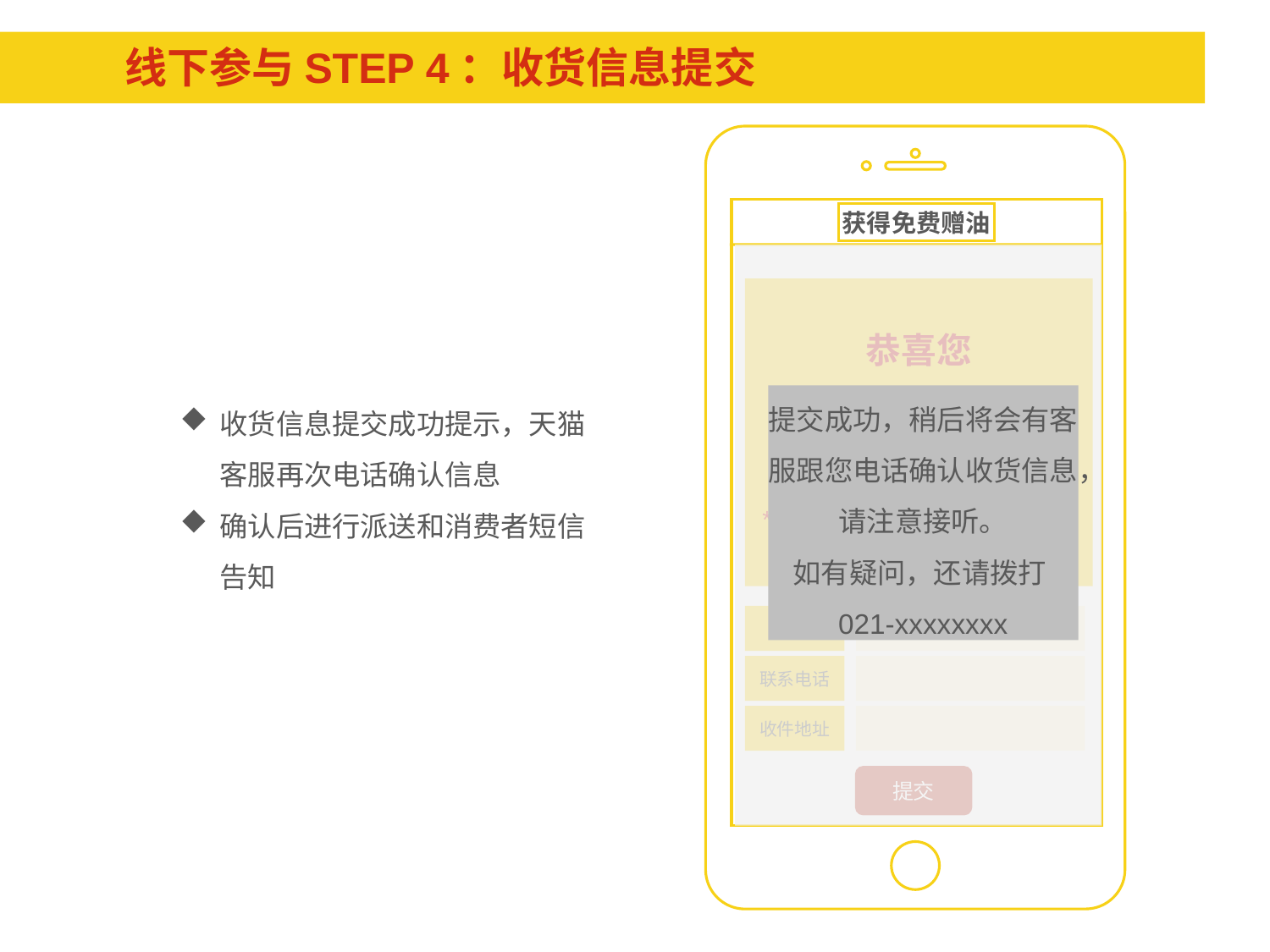

# 线下参与Step 4：收货信息提交

获得免费赠油

恭喜您
免费赠送润滑油一桶

*填写收货地址，我们将尽快为您配送
提交成功，稍后将会有客服跟您电话确认收货信息，请注意接听。
如有疑问，还请拨打021-xxxxxxxx
收货信息提交成功提示，天猫客服再次电话确认信息
确认后进行派送和消费者短信告知
收件人

联系电话

收件地址

提交